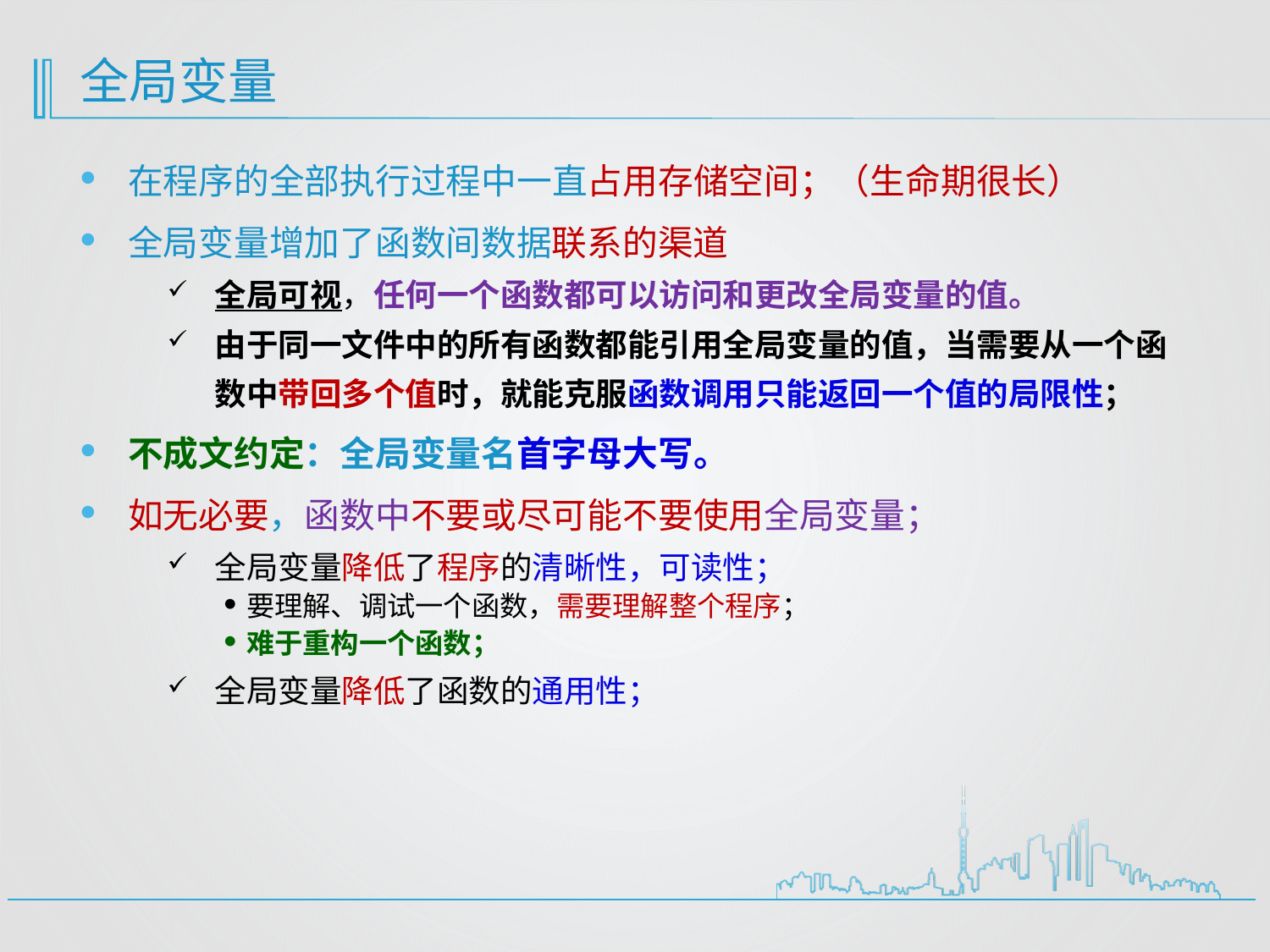

# 全局变量
在程序的全部执行过程中一直占用存储空间；（生命期很长）
全局变量增加了函数间数据联系的渠道
全局可视，任何一个函数都可以访问和更改全局变量的值。
由于同一文件中的所有函数都能引用全局变量的值，当需要从一个函数中带回多个值时，就能克服函数调用只能返回一个值的局限性；
不成文约定：全局变量名首字母大写。
如无必要，函数中不要或尽可能不要使用全局变量；
全局变量降低了程序的清晰性，可读性；
要理解、调试一个函数，需要理解整个程序；
难于重构一个函数；
全局变量降低了函数的通用性；